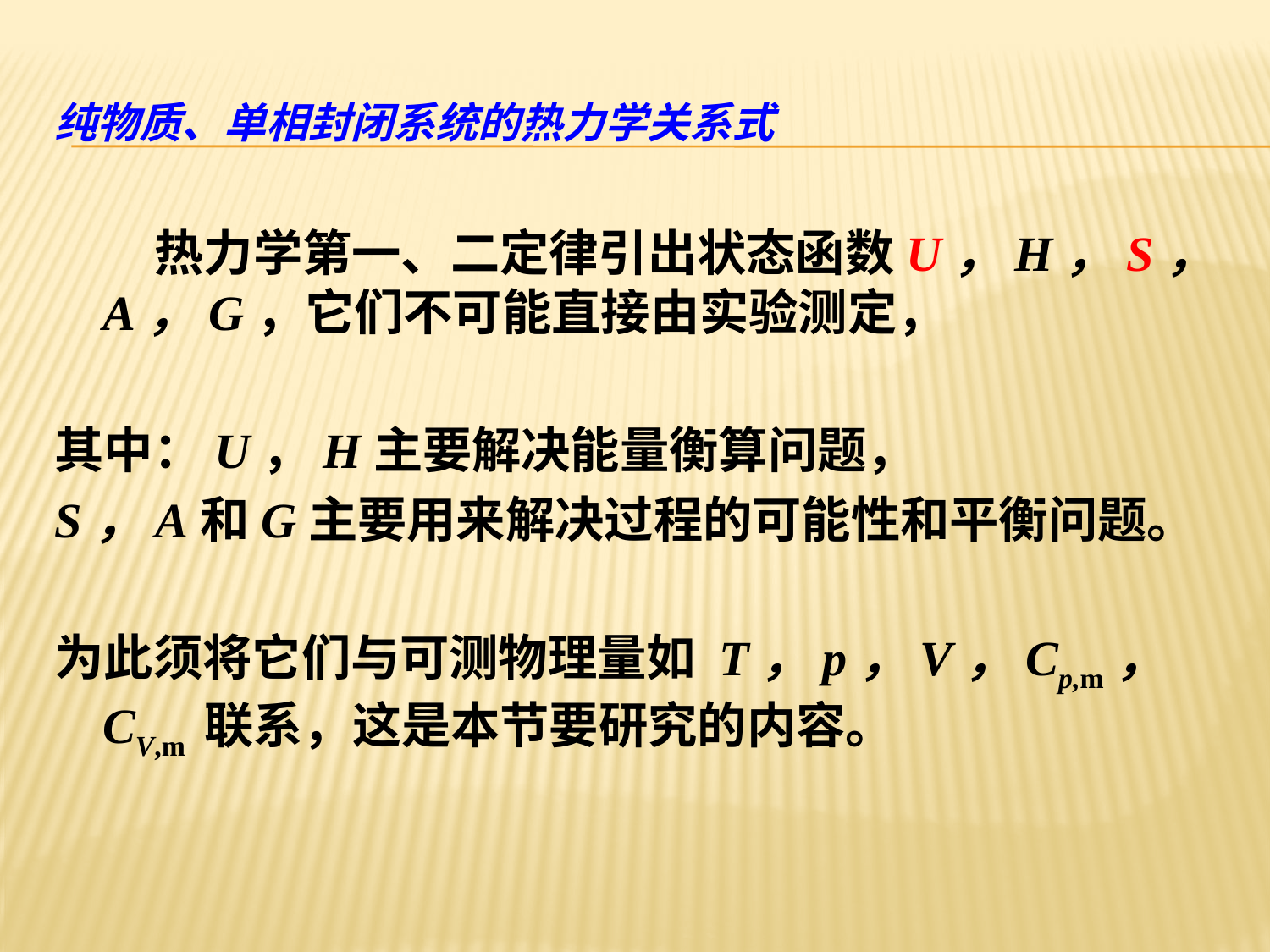

# 纯物质、单相封闭系统的热力学关系式
        热力学第一、二定律引出状态函数U，H，S，A，G，它们不可能直接由实验测定，

其中：U，H主要解决能量衡算问题，
S，A和G主要用来解决过程的可能性和平衡问题。

为此须将它们与可测物理量如 T，p，V，Cp,m， CV,m 联系，这是本节要研究的内容。